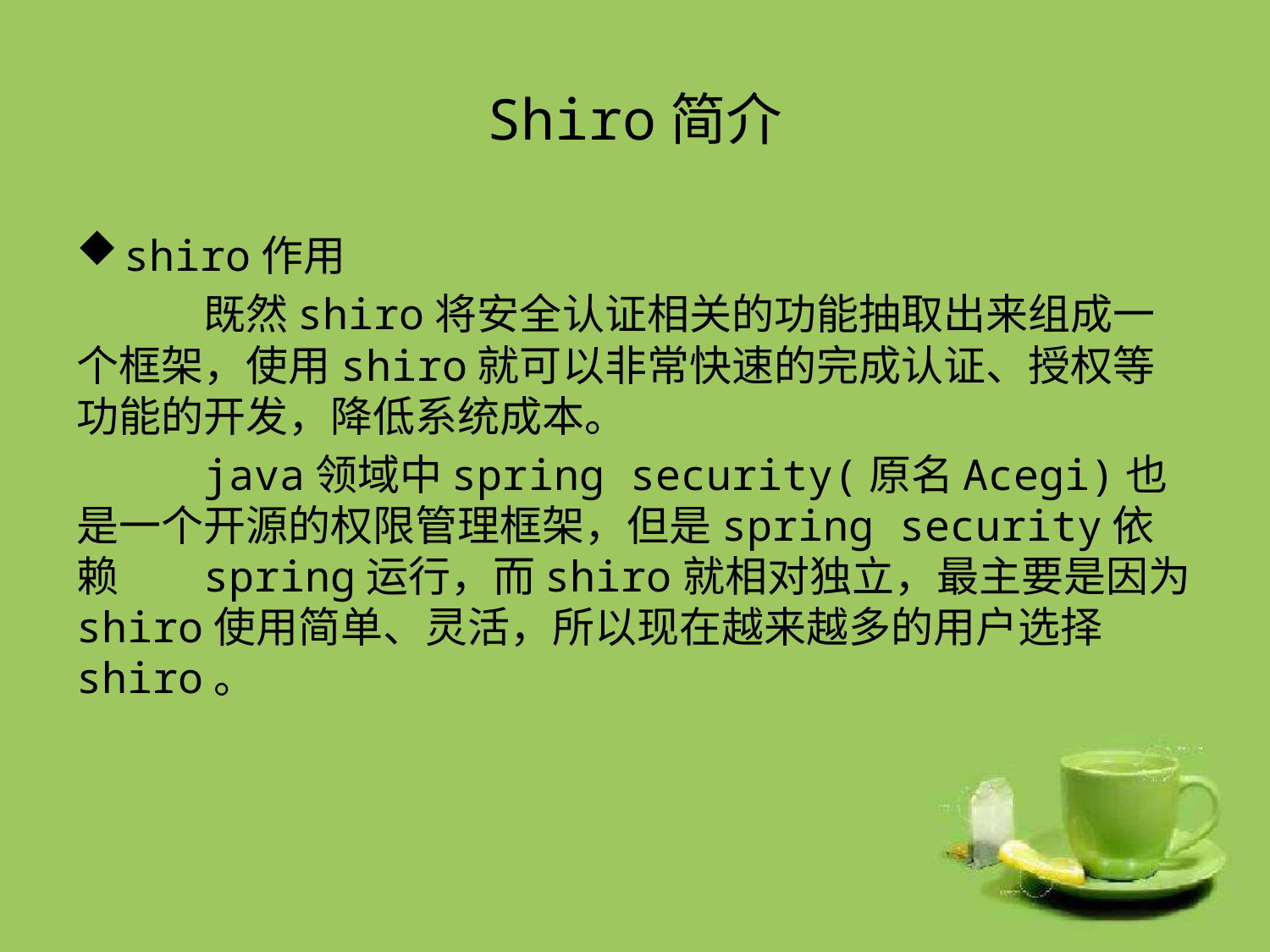

# Shiro简介
shiro作用
	既然shiro将安全认证相关的功能抽取出来组成一个框架，使用shiro就可以非常快速的完成认证、授权等功能的开发，降低系统成本。
	java领域中spring security(原名Acegi)也是一个开源的权限管理框架，但是spring security依赖	spring运行，而shiro就相对独立，最主要是因为shiro使用简单、灵活，所以现在越来越多的用户选择shiro。